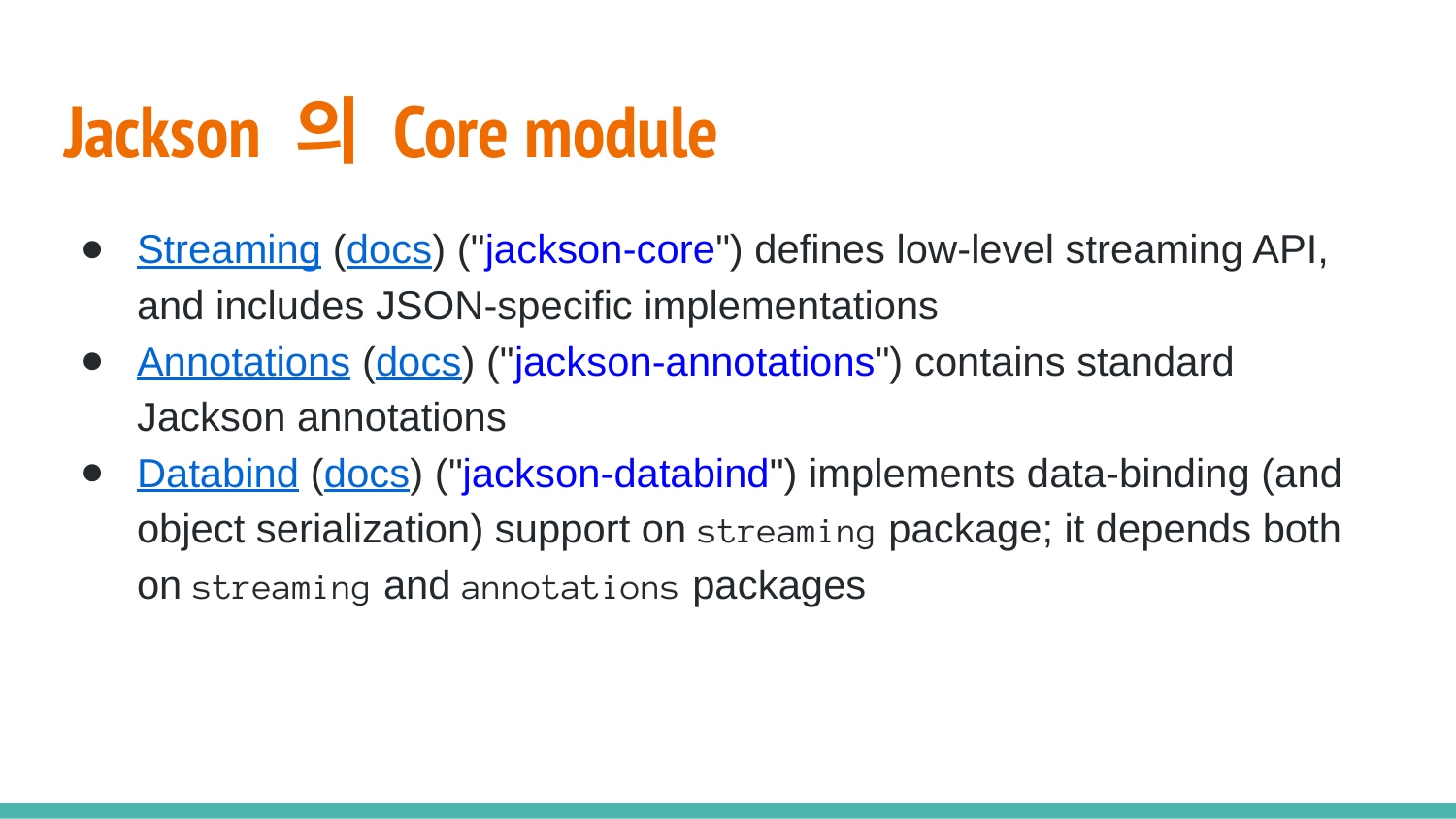

# Jackson 의 Core module
Streaming (docs) ("jackson-core") defines low-level streaming API, and includes JSON-specific implementations
Annotations (docs) ("jackson-annotations") contains standard Jackson annotations
Databind (docs) ("jackson-databind") implements data-binding (and object serialization) support on streaming package; it depends both on streaming and annotations packages